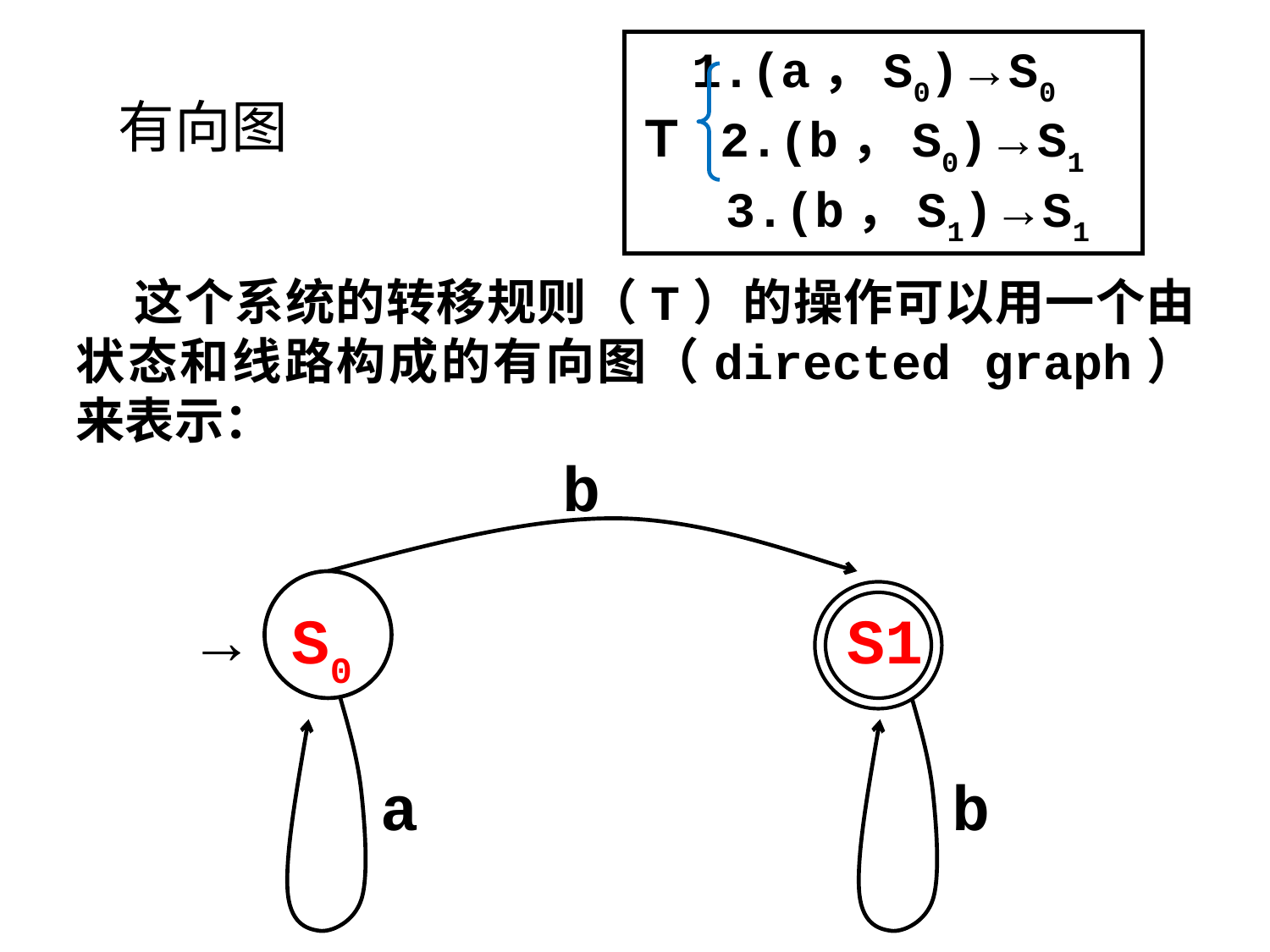

1.(a，S0)→S0
Ｔ  2.(b，S0)→S1
   3.(b，S1)→S1
 有向图

     这个系统的转移规则（T）的操作可以用一个由状态和线路构成的有向图（directed graph）来表示：
             b

   → S0             S1

        a              b